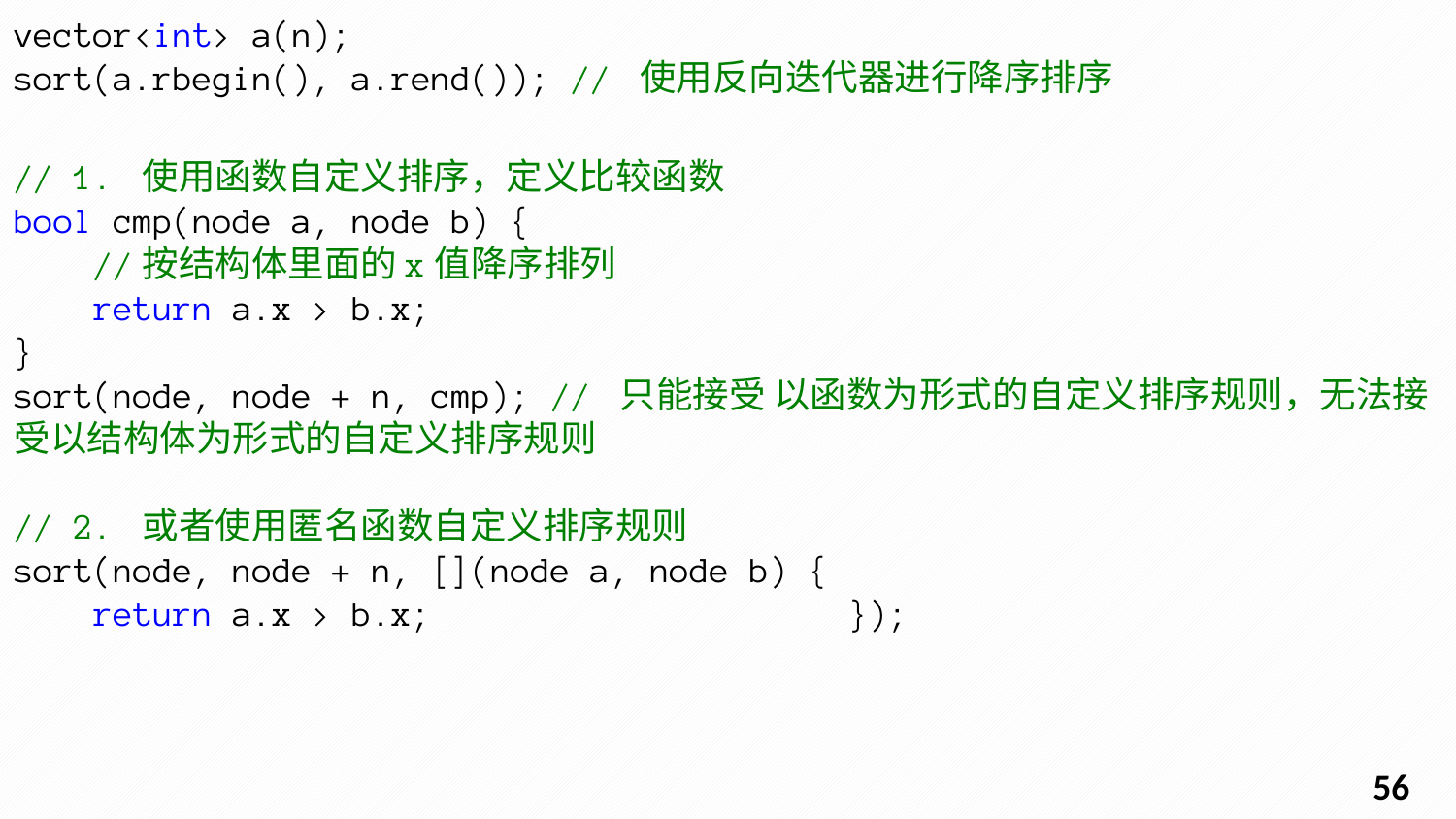

vector<int> a(n);
sort(a.rbegin(), a.rend()); // 使用反向迭代器进行降序排序
// 1. 使用函数自定义排序，定义比较函数
bool cmp(node a, node b) {
    //按结构体里面的x值降序排列
    return a.x > b.x;
}
sort(node, node + n, cmp); // 只能接受 以函数为形式的自定义排序规则，无法接受以结构体为形式的自定义排序规则
// 2. 或者使用匿名函数自定义排序规则
sort(node, node + n, [](node a, node b) {
    return a.x > b.x;                     });

56